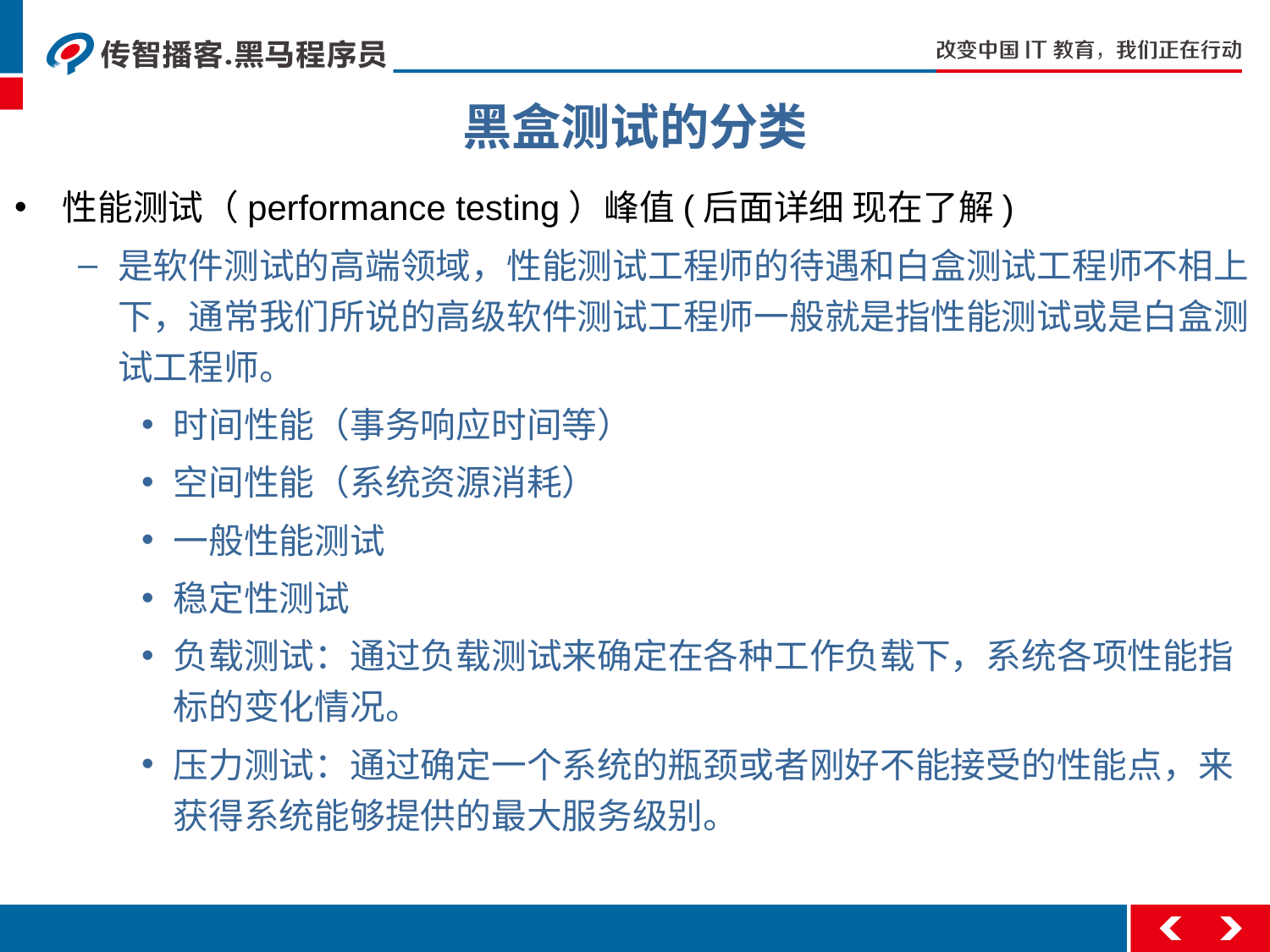

黑盒测试的分类
性能测试（performance testing）峰值(后面详细 现在了解)
是软件测试的高端领域，性能测试工程师的待遇和白盒测试工程师不相上下，通常我们所说的高级软件测试工程师一般就是指性能测试或是白盒测试工程师。
时间性能（事务响应时间等）
空间性能（系统资源消耗）
一般性能测试
稳定性测试
负载测试：通过负载测试来确定在各种工作负载下，系统各项性能指标的变化情况。
压力测试：通过确定一个系统的瓶颈或者刚好不能接受的性能点，来获得系统能够提供的最大服务级别。